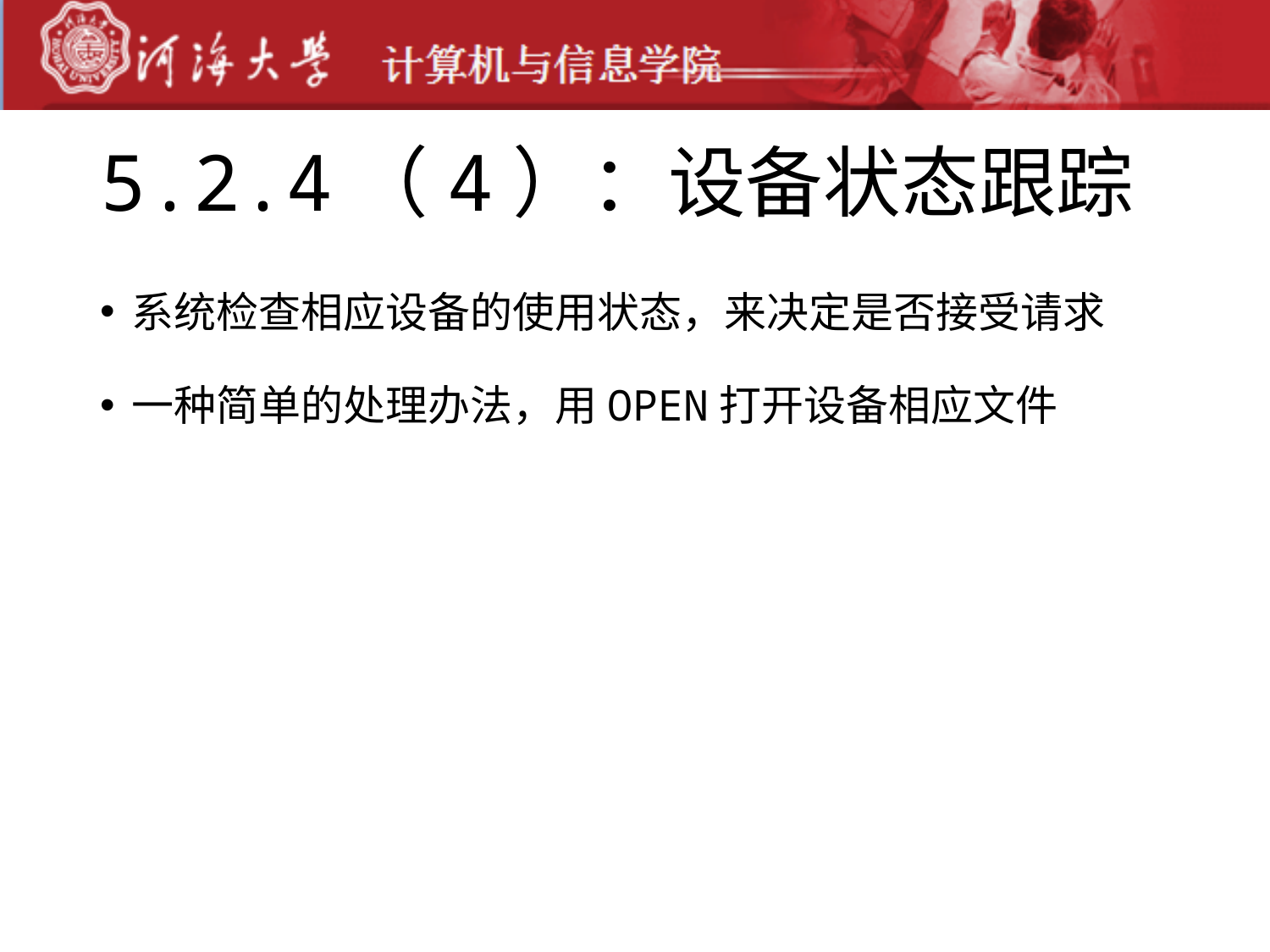

# 5.2.4（4）：设备状态跟踪
系统检查相应设备的使用状态，来决定是否接受请求
一种简单的处理办法，用OPEN打开设备相应文件